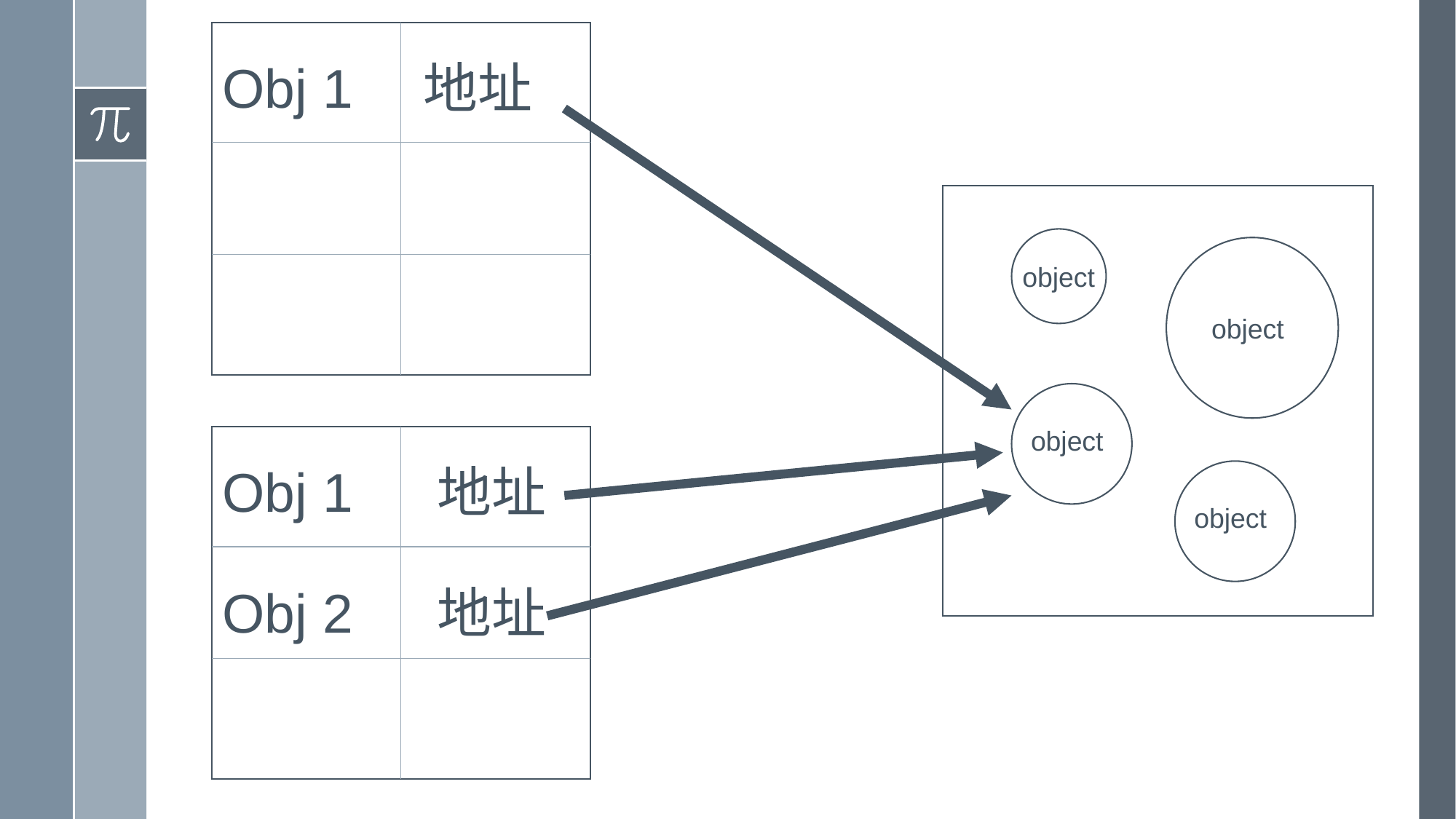

Obj 1
  地址

object
object

object

Obj 1
 地址

object
Obj 2
 地址